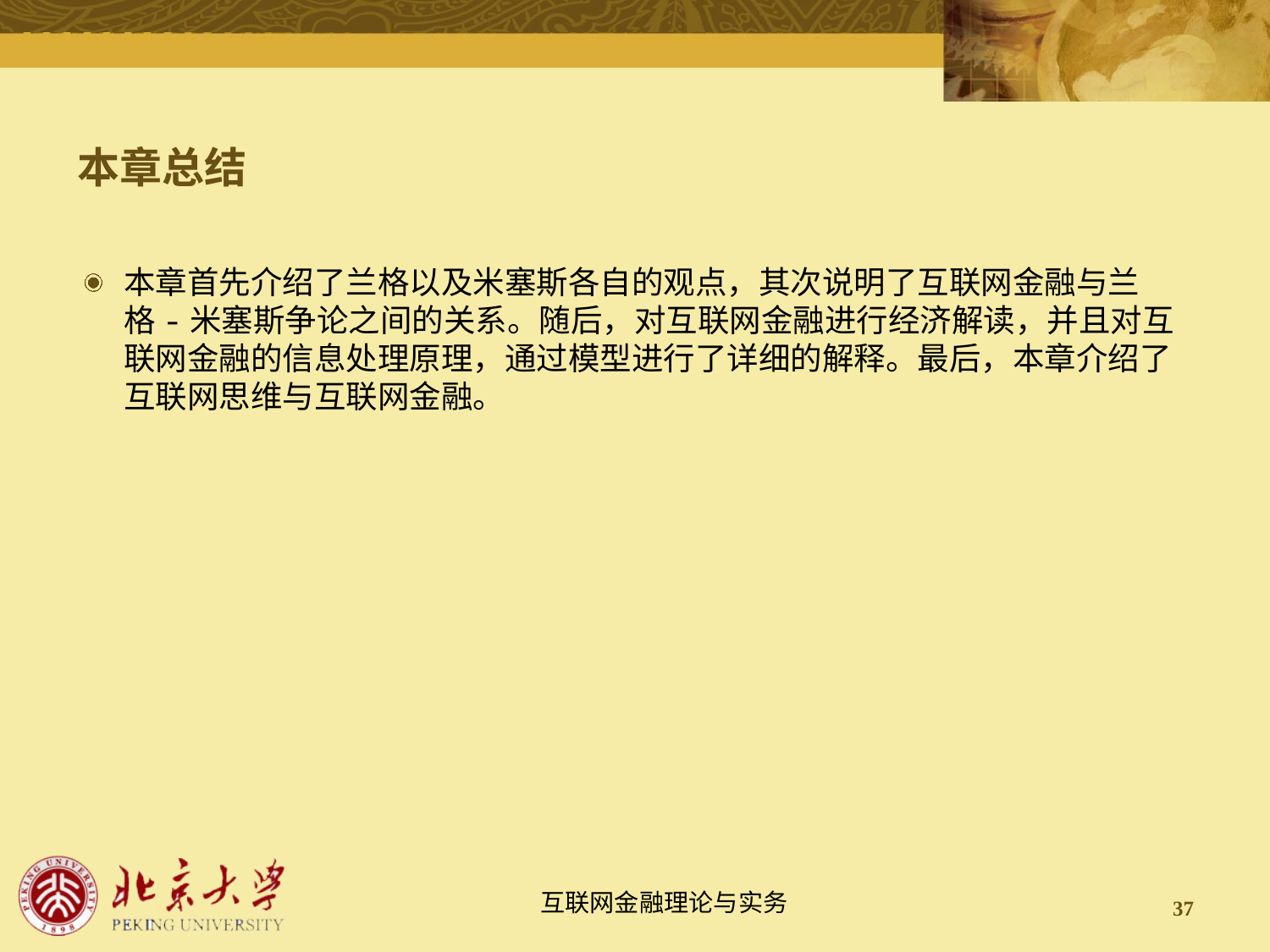

# 本章总结
本章首先介绍了兰格以及米塞斯各自的观点，其次说明了互联网金融与兰格-米塞斯争论之间的关系。随后，对互联网金融进行经济解读，并且对互联网金融的信息处理原理，通过模型进行了详细的解释。最后，本章介绍了互联网思维与互联网金融。
37